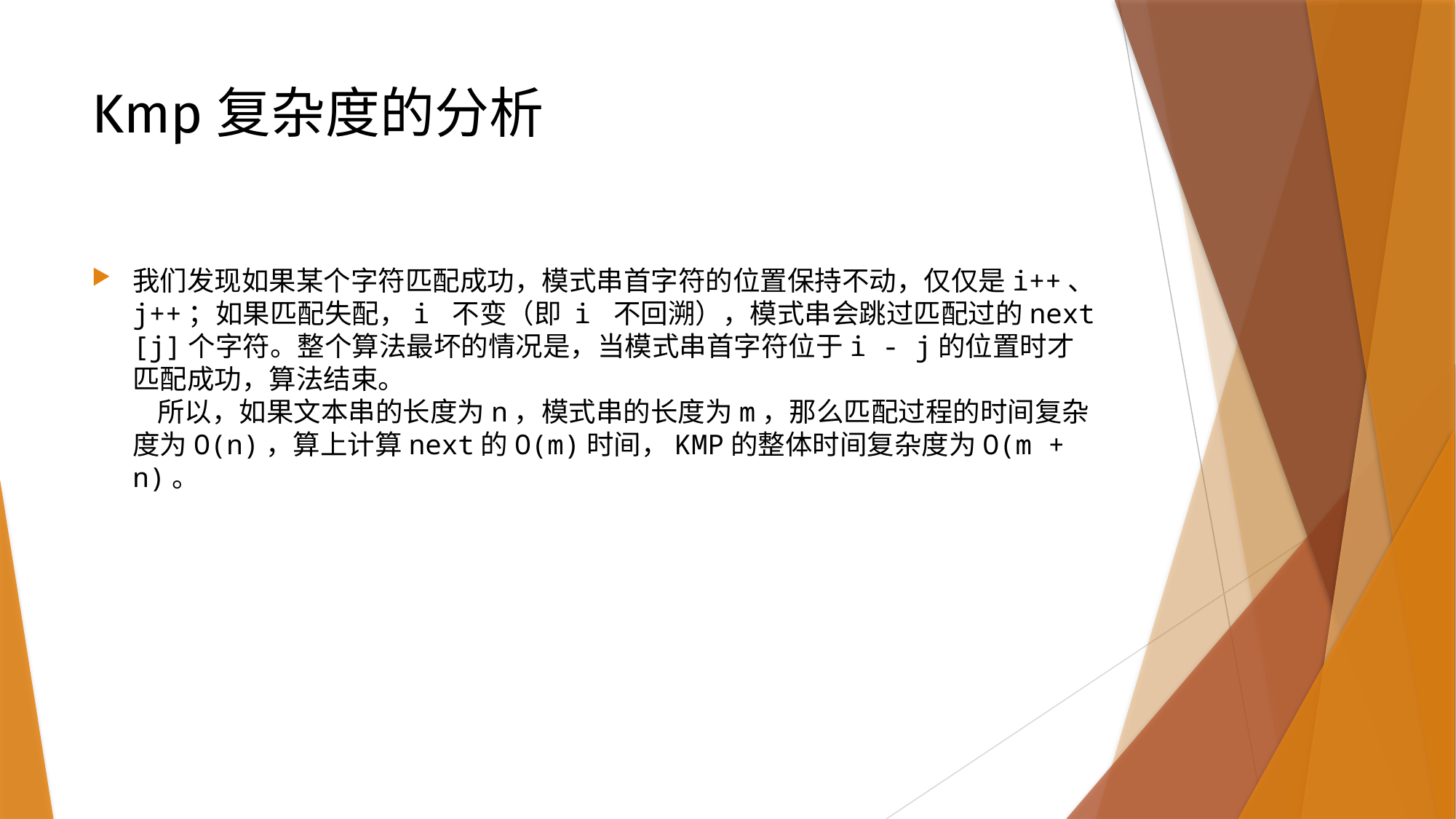

# Kmp复杂度的分析
我们发现如果某个字符匹配成功，模式串首字符的位置保持不动，仅仅是i++、j++；如果匹配失配，i 不变（即 i 不回溯），模式串会跳过匹配过的next [j]个字符。整个算法最坏的情况是，当模式串首字符位于i - j的位置时才匹配成功，算法结束。
    所以，如果文本串的长度为n，模式串的长度为m，那么匹配过程的时间复杂度为O(n)，算上计算next的O(m)时间，KMP的整体时间复杂度为O(m + n)。